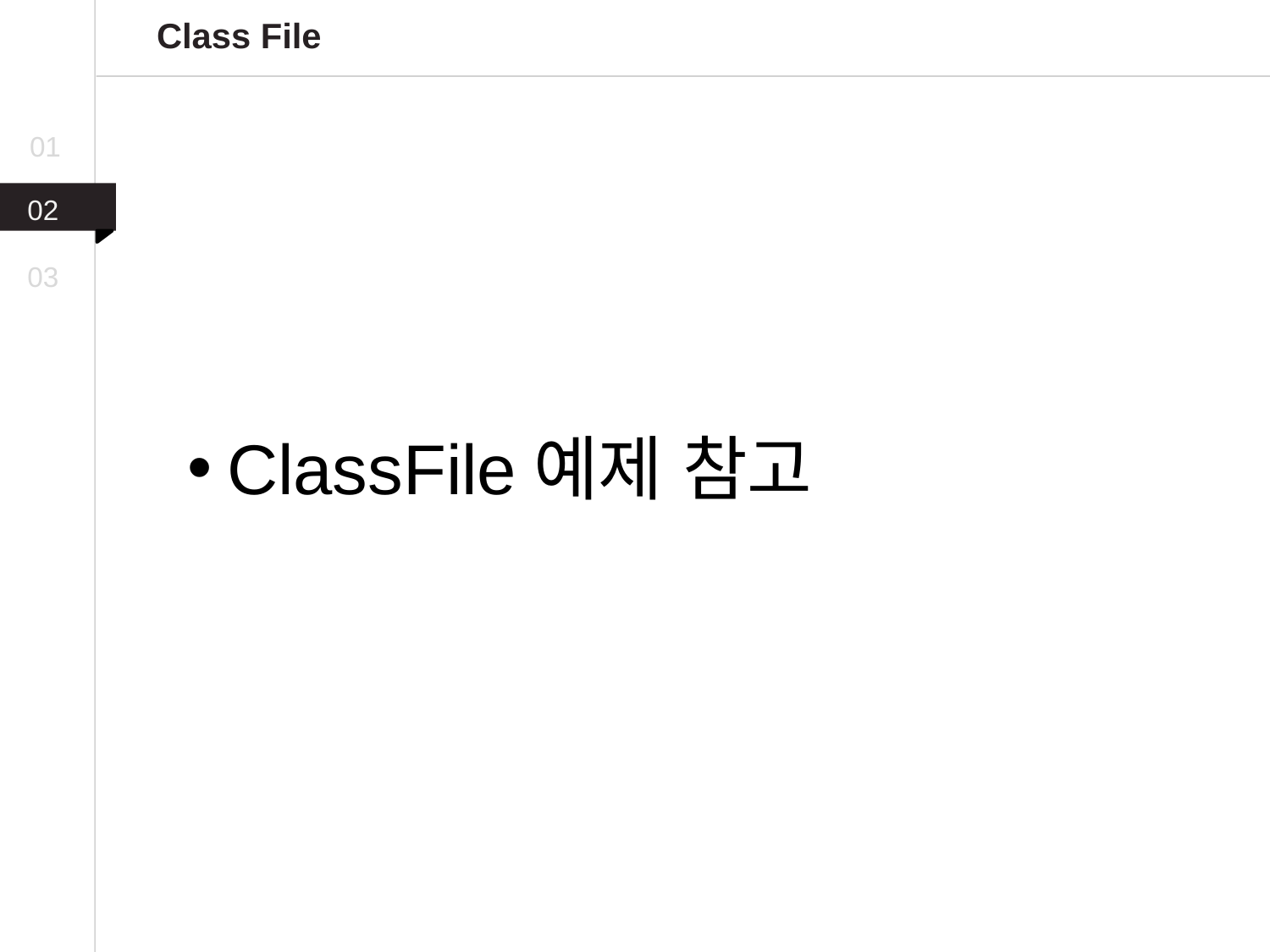

Class File
01

02

03
ClassFile예제 참고